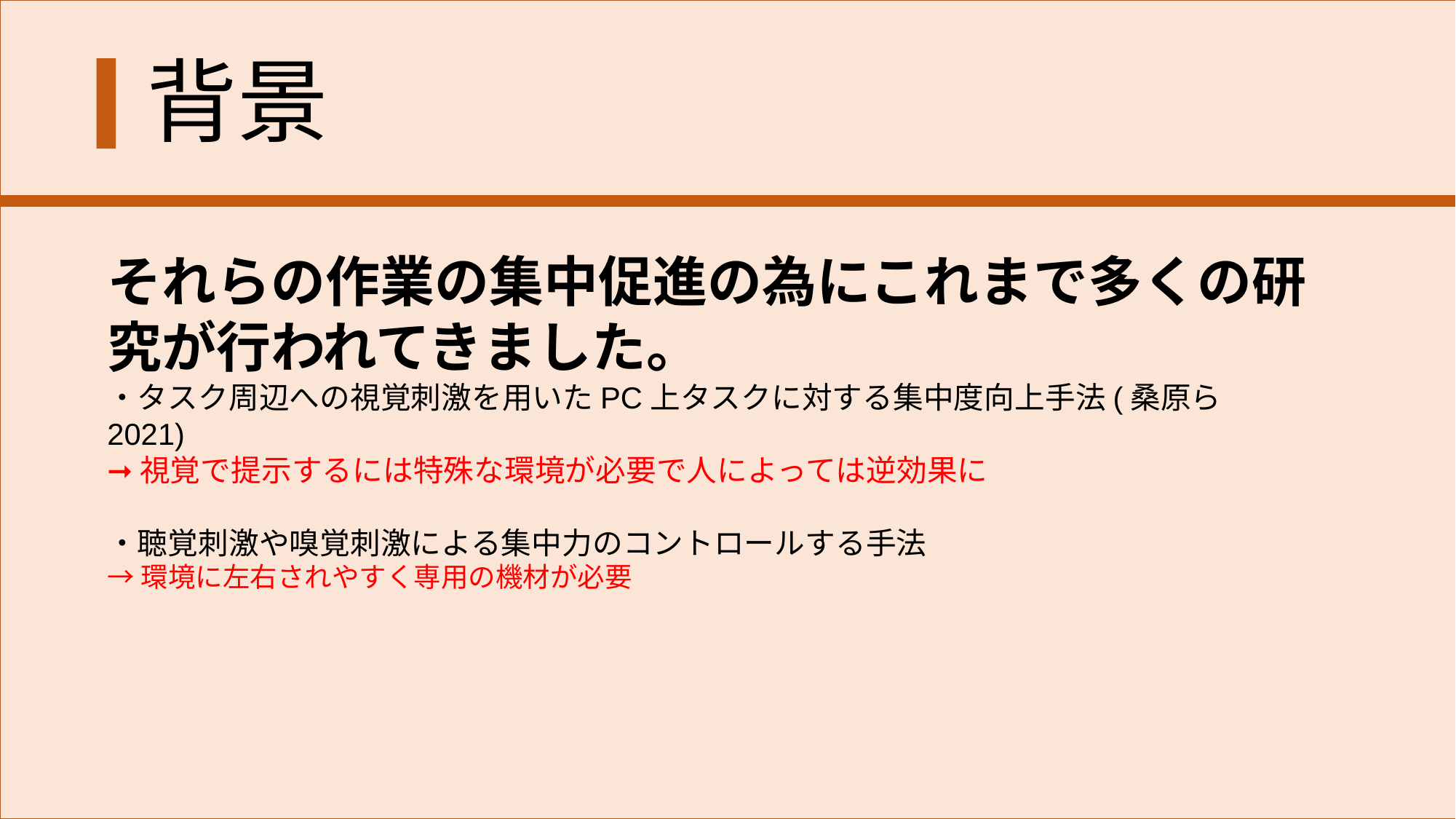

背景

それらの作業の集中促進の為にこれまで多くの研究が行われてきました。
・タスク周辺への視覚刺激を用いたPC上タスクに対する集中度向上手法(桑原ら　2021)
➞視覚で提示するには特殊な環境が必要で人によっては逆効果に

・聴覚刺激や嗅覚刺激による集中力のコントロールする手法
→環境に左右されやすく専用の機材が必要